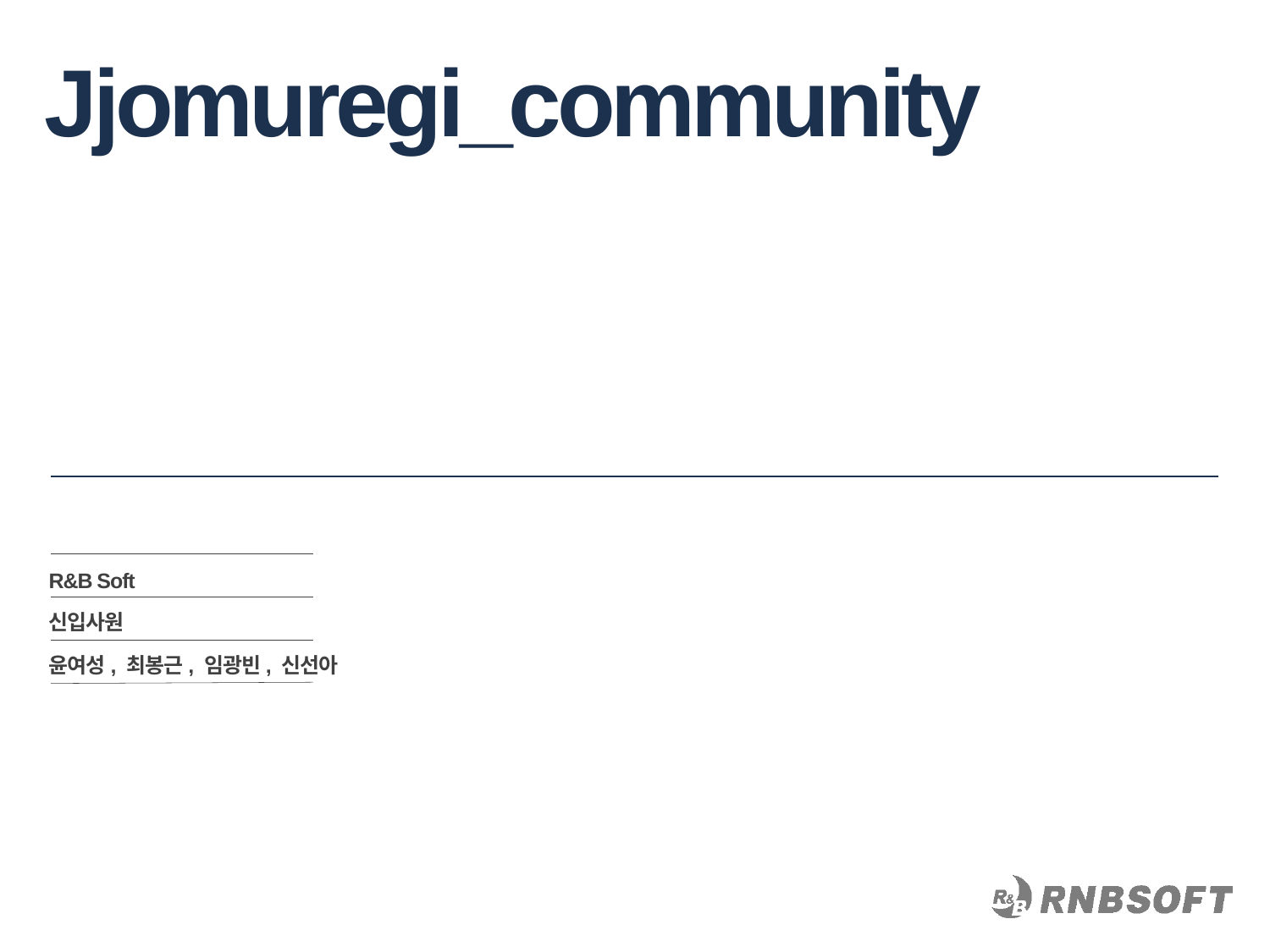

# Jjomuregi_community
R&B Soft
신입사원
윤여성, 최봉근, 임광빈, 신선아